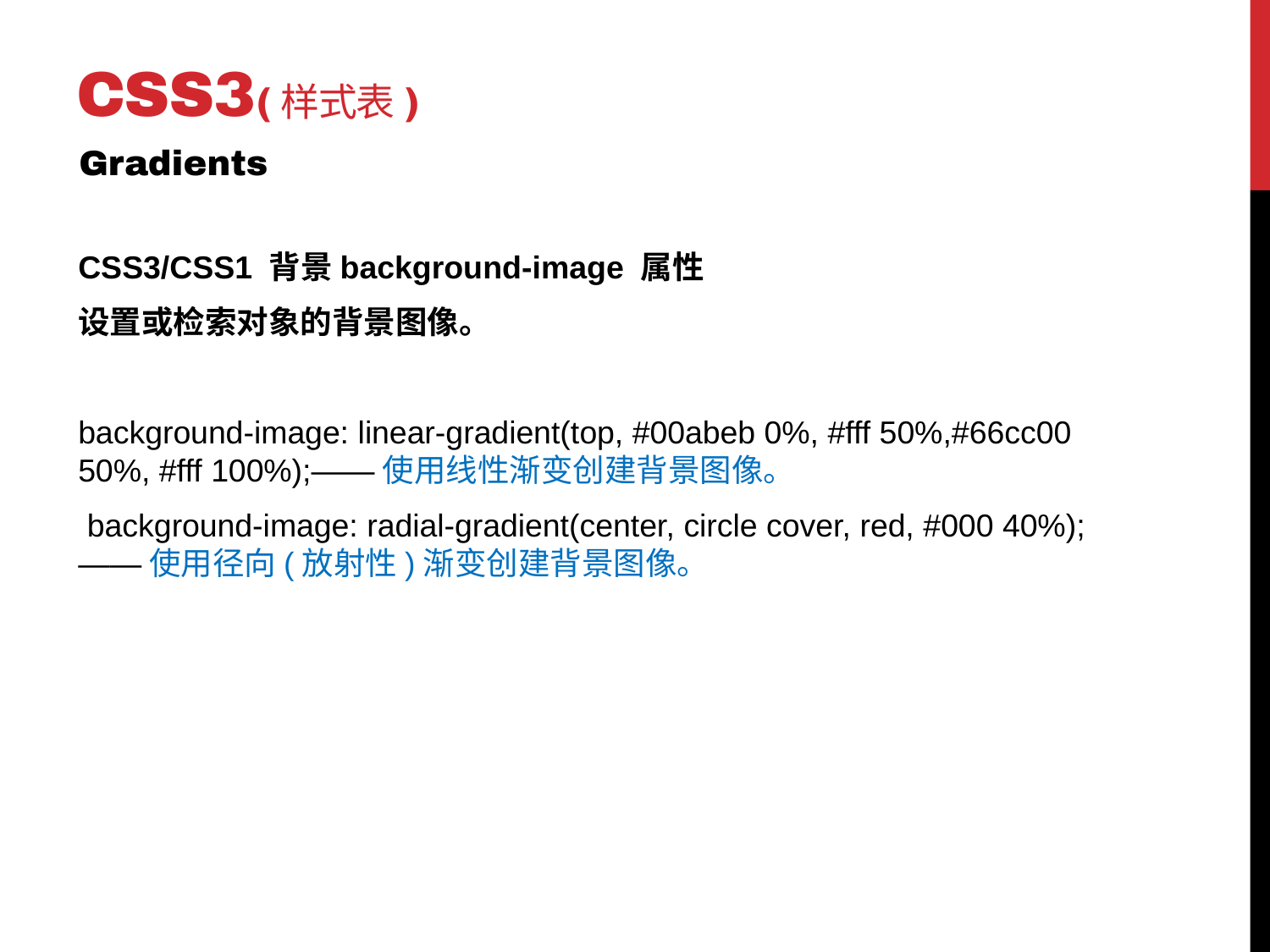

# CSS3(样式表)
Gradients
CSS3/CSS1 背景background-image 属性
设置或检索对象的背景图像。

background-image: linear-gradient(top, #00abeb 0%, #fff 50%,#66cc00 50%, #fff 100%);——使用线性渐变创建背景图像。
 background-image: radial-gradient(center, circle cover, red, #000 40%);——使用径向(放射性)渐变创建背景图像。